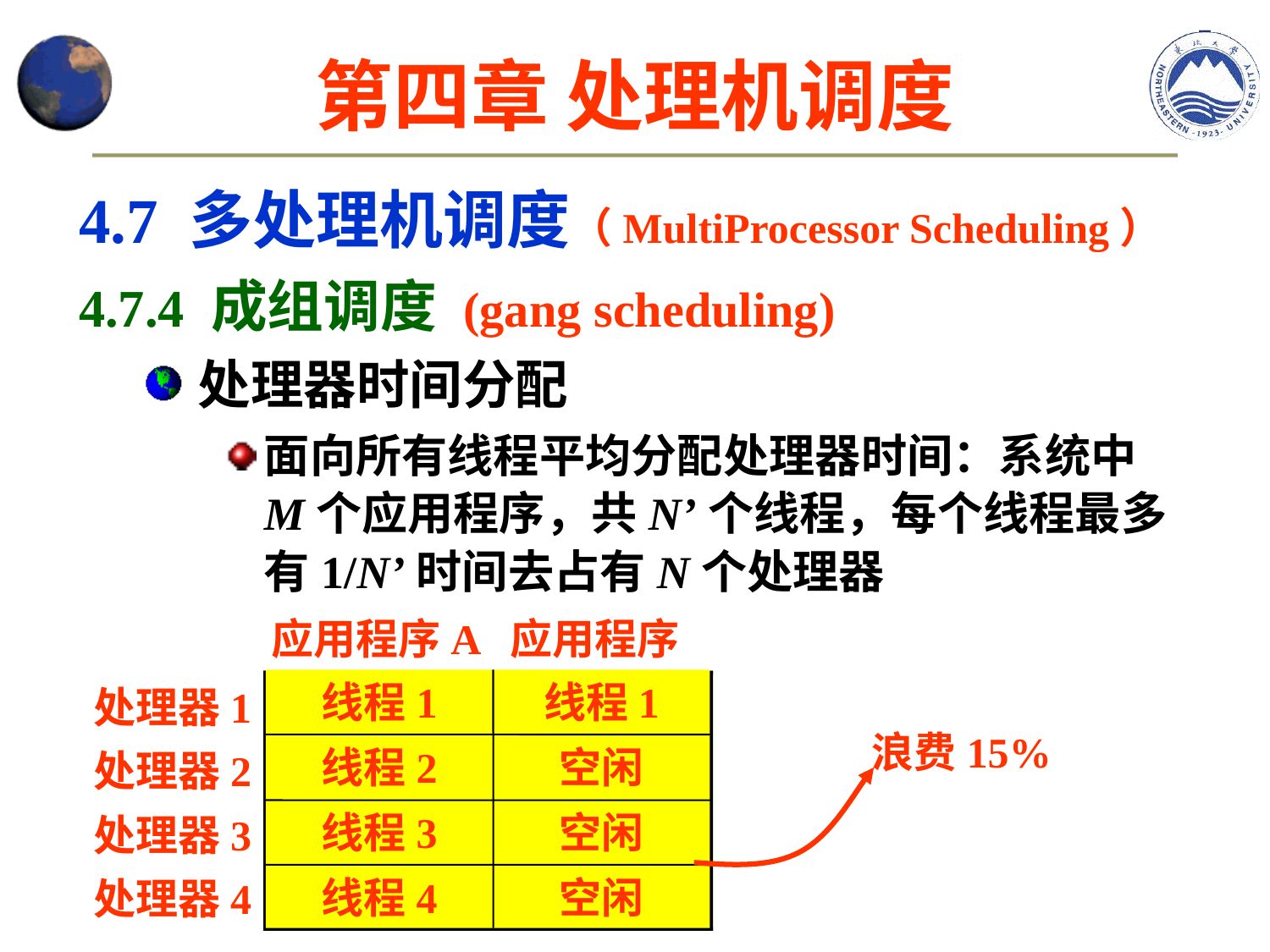

# 第四章 处理机调度
4.7 多处理机调度（MultiProcessor Scheduling）
4.7.4 成组调度 (gang scheduling)
处理器时间分配
面向所有线程平均分配处理器时间：系统中M个应用程序，共N’个线程，每个线程最多有1/N’时间去占有N个处理器
应用程序A  应用程序B
1
5

4
5

处理器1
处理器2
处理器3
处理器4

线程1

线程1
线程2
空闲
线程3
空闲
线程4
空闲
浪费15%